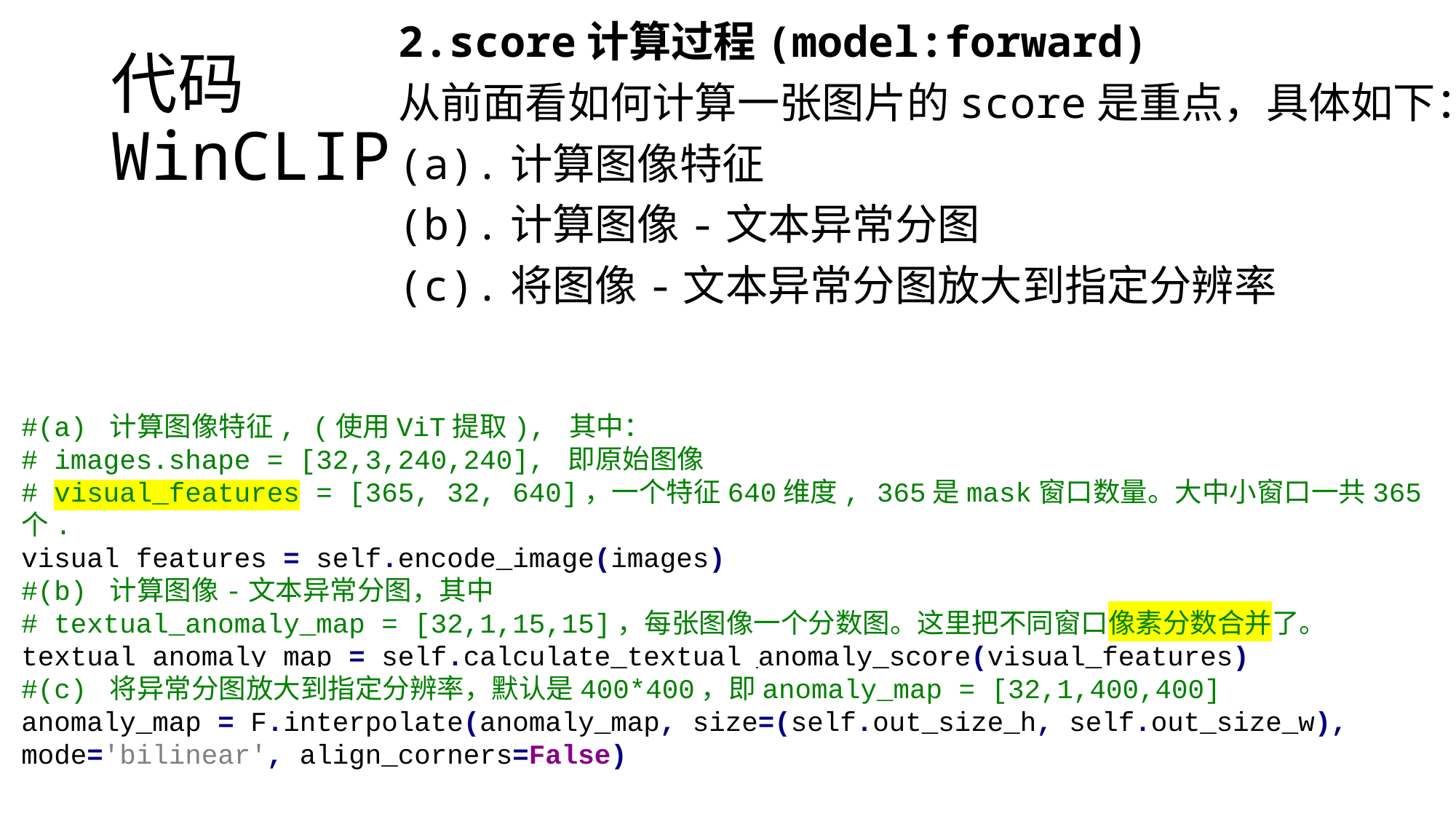

2.score计算过程(model:forward)
从前面看如何计算一张图片的score是重点，具体如下：
(a).计算图像特征
(b).计算图像-文本异常分图
(c).将图像-文本异常分图放大到指定分辨率
# 代码 WinCLIP
#(a) 计算图像特征, (使用ViT提取), 其中：
# images.shape = [32,3,240,240], 即原始图像
# visual_features = [365, 32, 640]，一个特征640维度, 365是mask窗口数量。大中小窗口一共365个.
visual_features = self.encode_image(images)
#(b) 计算图像-文本异常分图，其中
# textual_anomaly_map = [32,1,15,15]，每张图像一个分数图。这里把不同窗口像素分数合并了。
textual_anomaly_map = self.calculate_textual_anomaly_score(visual_features)
#(c) 将异常分图放大到指定分辨率，默认是400*400，即anomaly_map = [32,1,400,400]
anomaly_map = F.interpolate(anomaly_map, size=(self.out_size_h, self.out_size_w), mode='bilinear', align_corners=False)